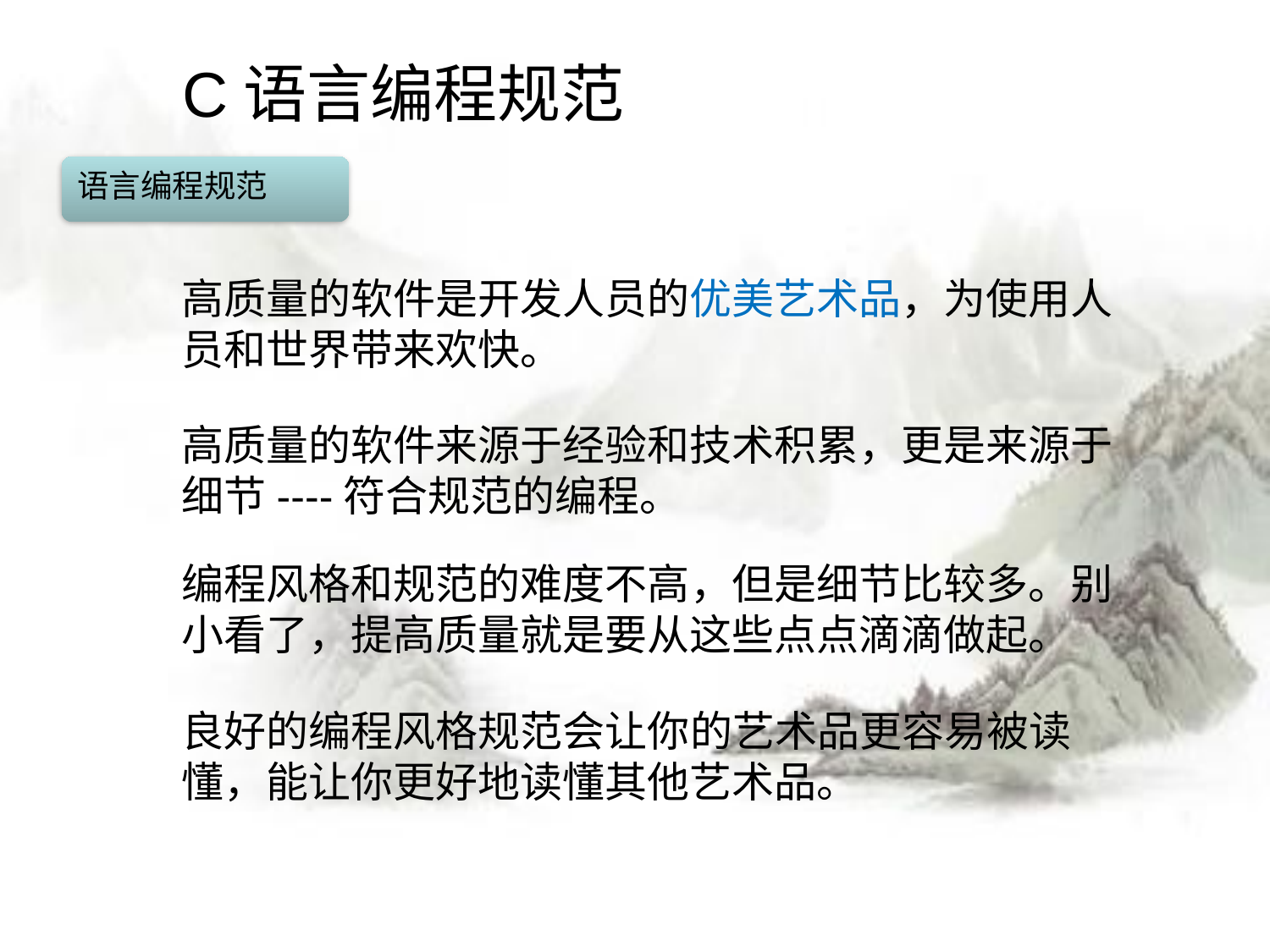

# C语言编程规范
语言编程规范
高质量的软件是开发人员的优美艺术品，为使用人员和世界带来欢快。
高质量的软件来源于经验和技术积累，更是来源于细节----符合规范的编程。
编程风格和规范的难度不高，但是细节比较多。别小看了，提高质量就是要从这些点点滴滴做起。
良好的编程风格规范会让你的艺术品更容易被读懂，能让你更好地读懂其他艺术品。